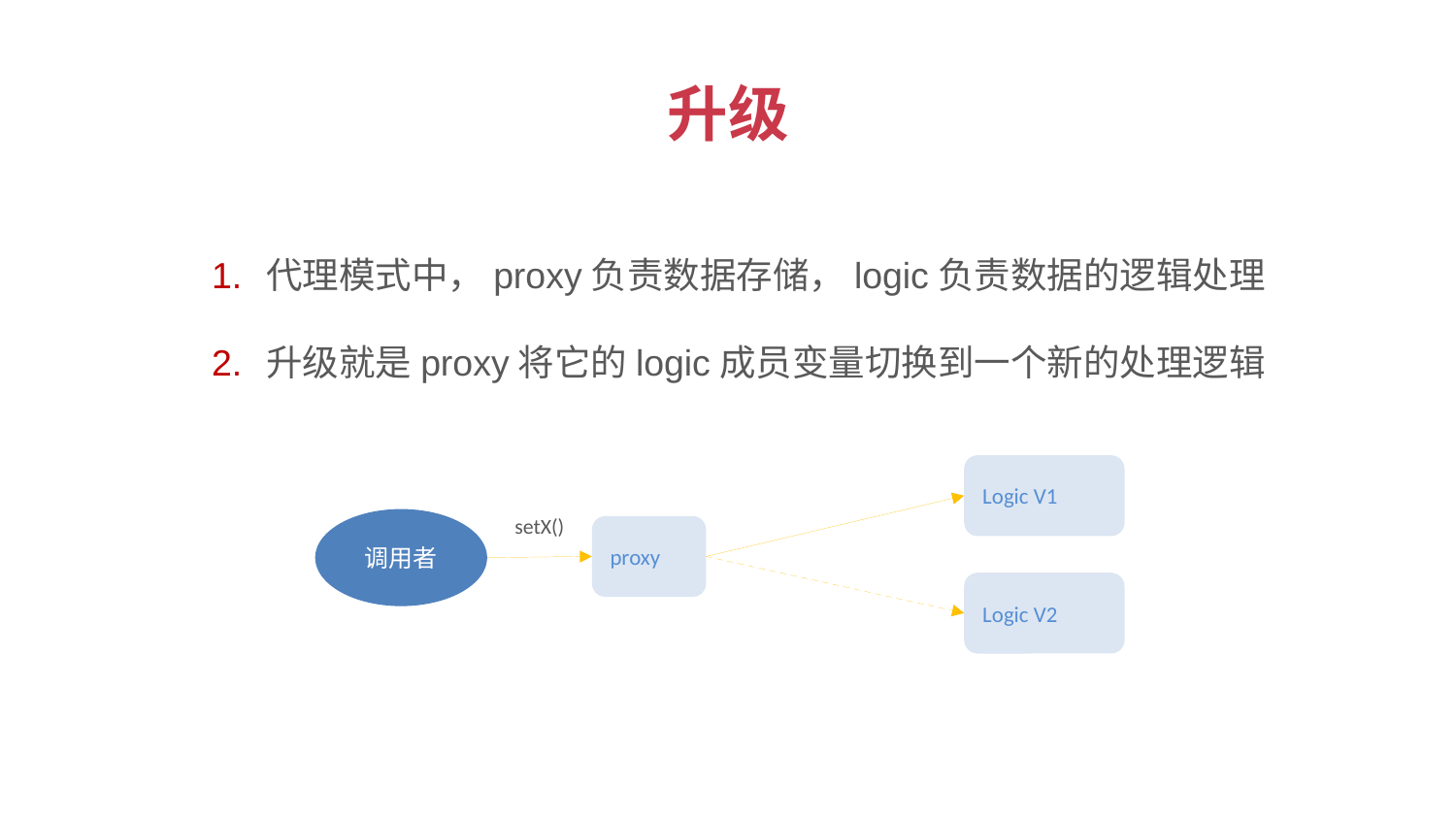

升级
代理模式中，proxy负责数据存储，logic负责数据的逻辑处理
升级就是proxy将它的logic成员变量切换到一个新的处理逻辑
Logic V1
setX()
调用者
proxy
Logic V2